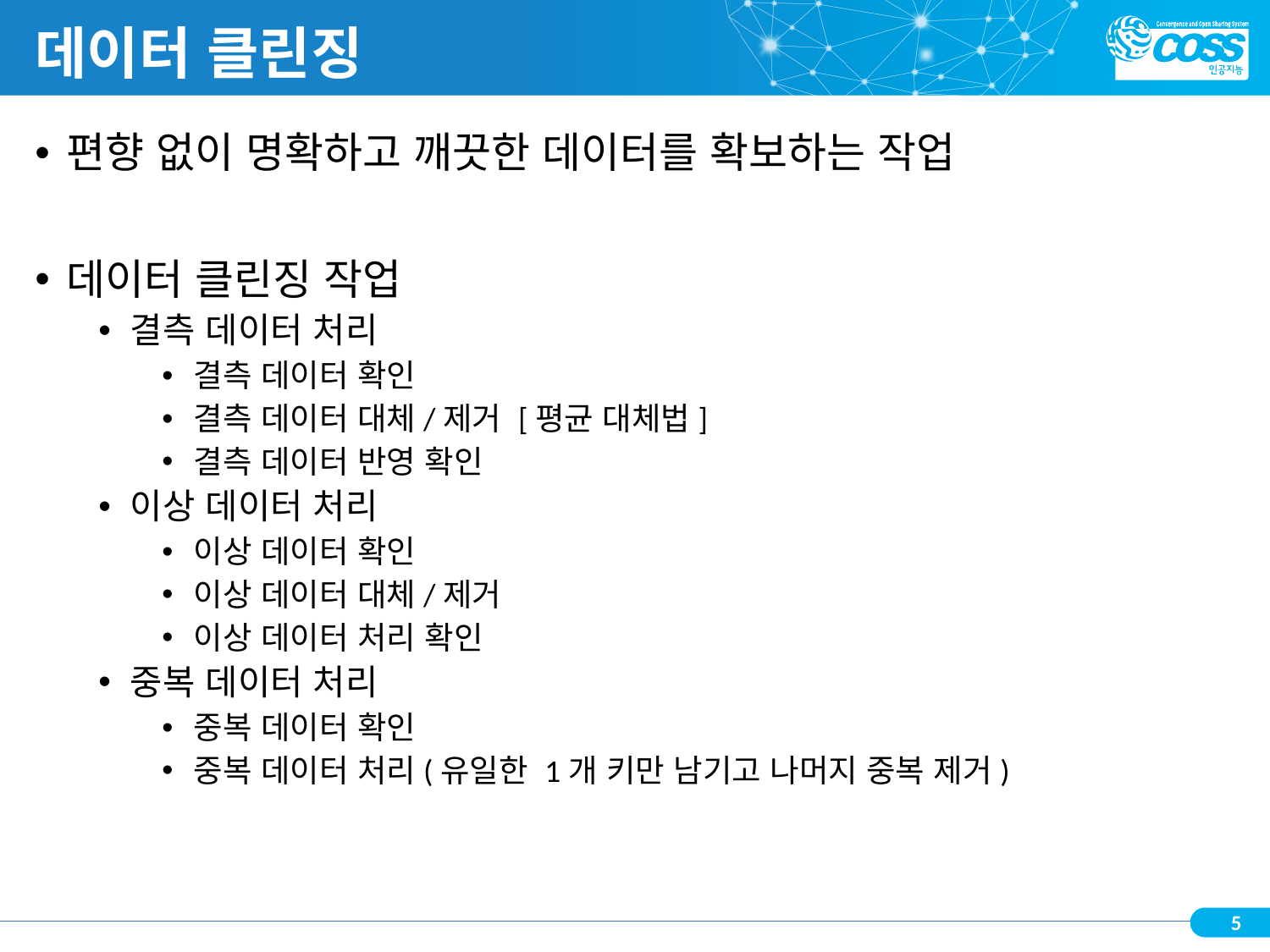

# 데이터 클린징
편향 없이 명확하고 깨끗한 데이터를 확보하는 작업

데이터 클린징 작업
결측 데이터 처리
결측 데이터 확인
결측 데이터 대체/제거 [평균 대체법]
결측 데이터 반영 확인
이상 데이터 처리
이상 데이터 확인
이상 데이터 대체/제거
이상 데이터 처리 확인
중복 데이터 처리
중복 데이터 확인
중복 데이터 처리(유일한 1개 키만 남기고 나머지 중복 제거)
5